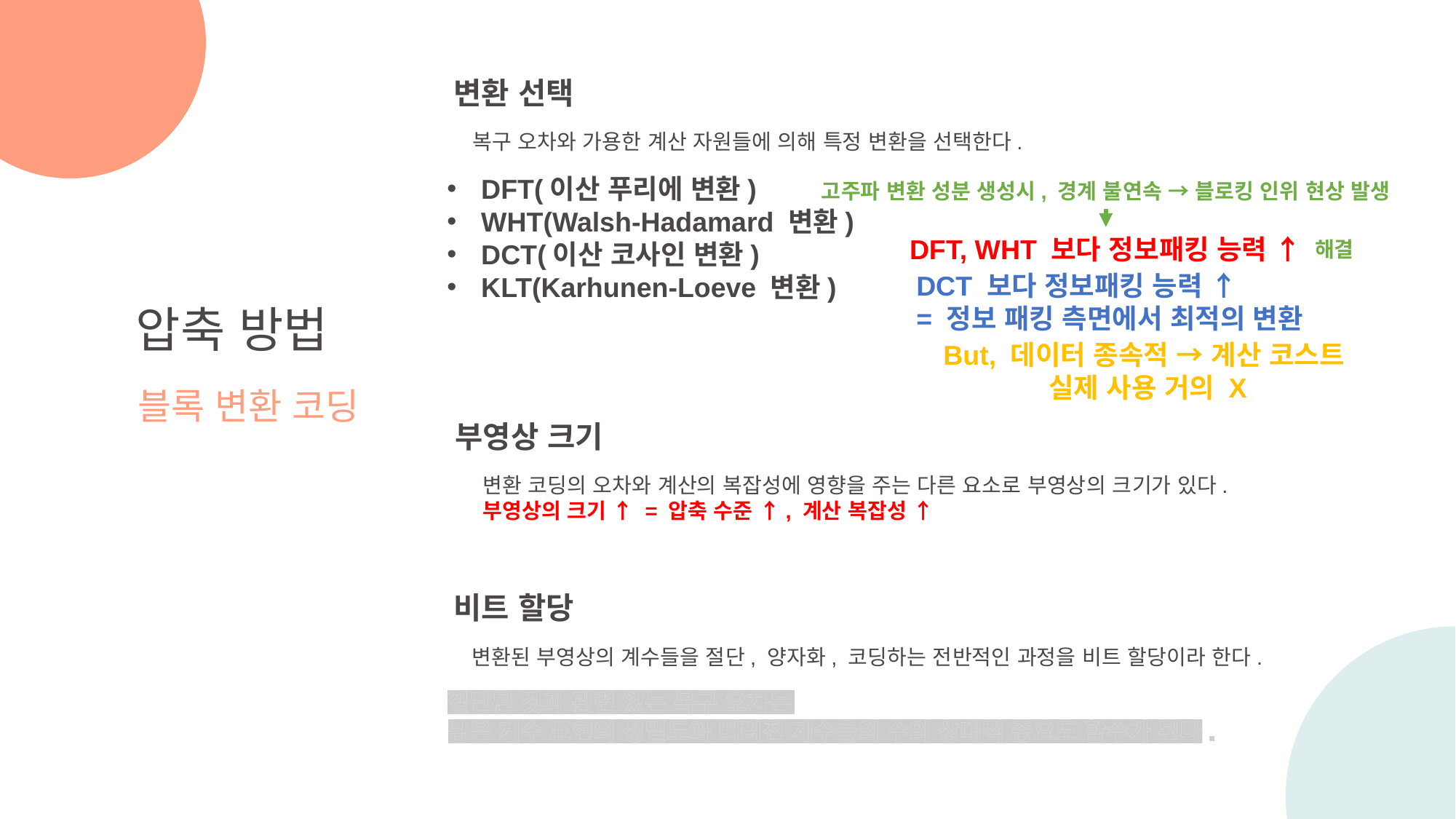

변환 선택
복구 오차와 가용한 계산 자원들에 의해 특정 변환을 선택한다.
DFT(이산 푸리에 변환)
WHT(Walsh-Hadamard 변환)
DCT(이산 코사인 변환)
KLT(Karhunen-Loeve 변환)
고주파 변환 성분 생성시, 경계 불연속 → 블로킹 인위 현상 발생
DFT, WHT 보다 정보패킹 능력 ↑
해결
DCT 보다 정보패킹 능력 ↑
= 정보 패킹 측면에서 최적의 변환
압축 방법
블록 변환 코딩
But, 데이터 종속적 → 계산 코스트
실제 사용 거의 X
부영상 크기
변환 코딩의 오차와 계산의 복잡성에 영향을 주는 다른 요소로 부영상의 크기가 있다.
부영상의 크기 ↑ = 압축 수준 ↑, 계산 복잡성 ↑
비트 할당
변환된 부영상의 계수들을 절단, 양자화, 코딩하는 전반적인 과정을 비트 할당이라 한다.

절단된 것과 관련 있는 복구 오차는
남은 계수 표현의 정밀도와 버려진 계수들의 수의 상대적 중요도 함수가 된다.